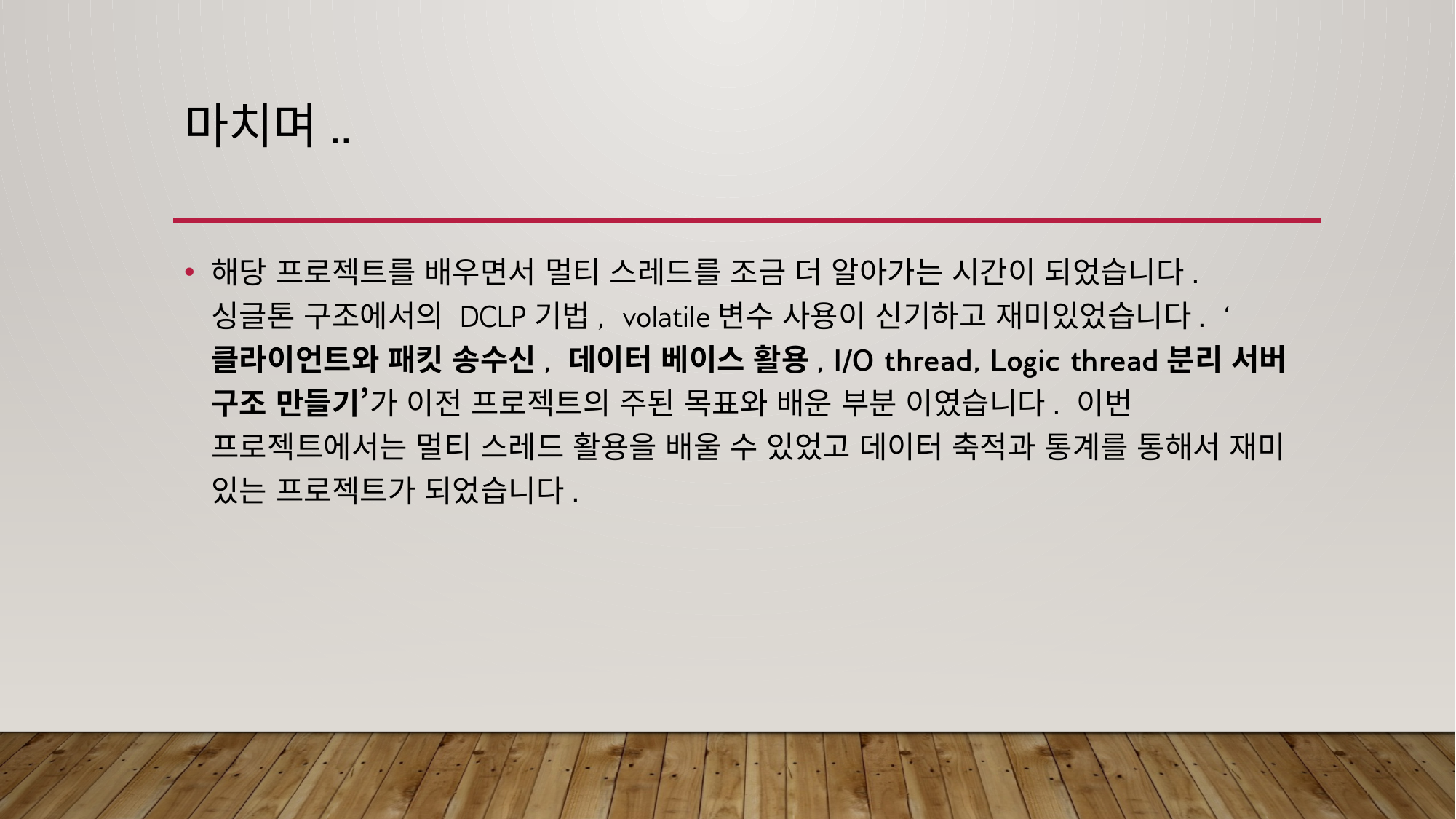

# 마치며..
해당 프로젝트를 배우면서 멀티 스레드를 조금 더 알아가는 시간이 되었습니다.  싱글톤 구조에서의 DCLP기법,  volatile변수 사용이 신기하고 재미있었습니다.  ‘클라이언트와 패킷 송수신, 데이터 베이스 활용, I/O thread, Logic thread분리 서버 구조 만들기’가 이전 프로젝트의 주된 목표와 배운 부분 이였습니다. 이번 프로젝트에서는 멀티 스레드 활용을 배울 수 있었고 데이터 축적과 통계를 통해서 재미 있는 프로젝트가 되었습니다.